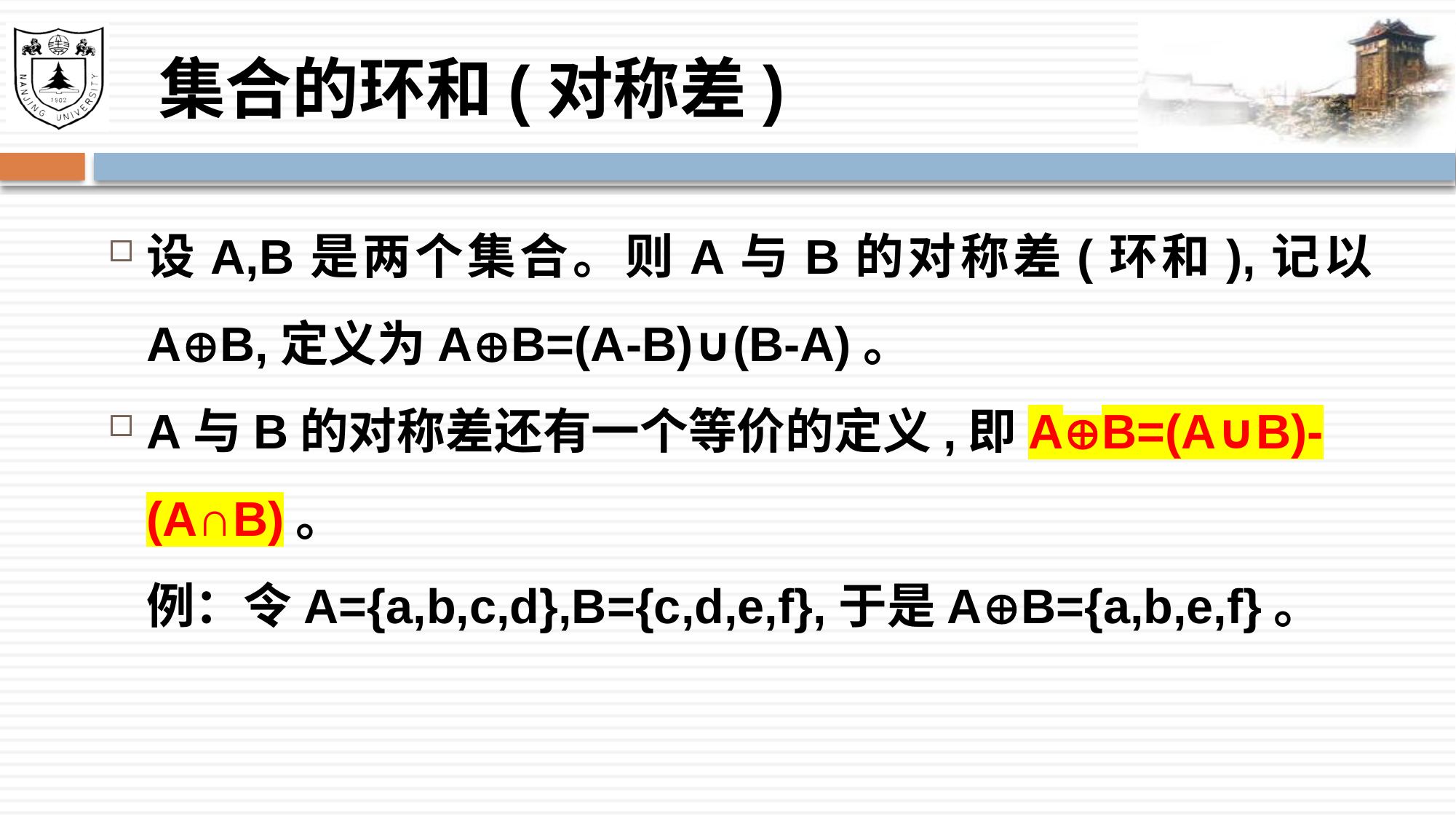

# 集合的环和(对称差)
设A,B是两个集合。则A与B的对称差(环和),记以A⊕B,定义为A⊕B=(A-B)∪(B-A)。
A与B的对称差还有一个等价的定义,即A⊕B=(A∪B)-(A∩B)。
例：令A={a,b,c,d},B={c,d,e,f},于是A⊕B={a,b,e,f}。